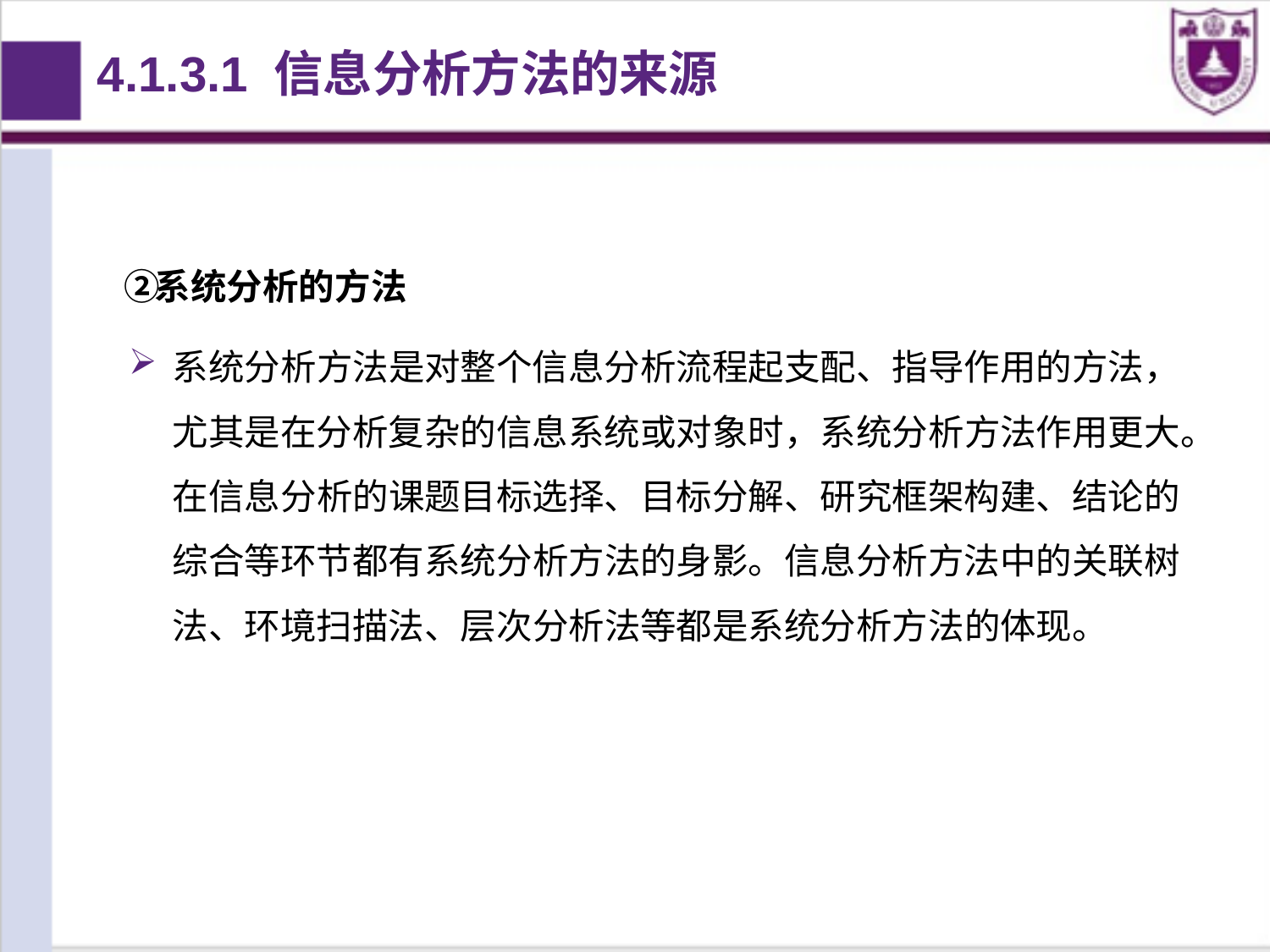

4.1.3.1 信息分析方法的来源
系统分析的方法
系统分析方法是对整个信息分析流程起支配、指导作用的方法，尤其是在分析复杂的信息系统或对象时，系统分析方法作用更大。在信息分析的课题目标选择、目标分解、研究框架构建、结论的综合等环节都有系统分析方法的身影。信息分析方法中的关联树法、环境扫描法、层次分析法等都是系统分析方法的体现。